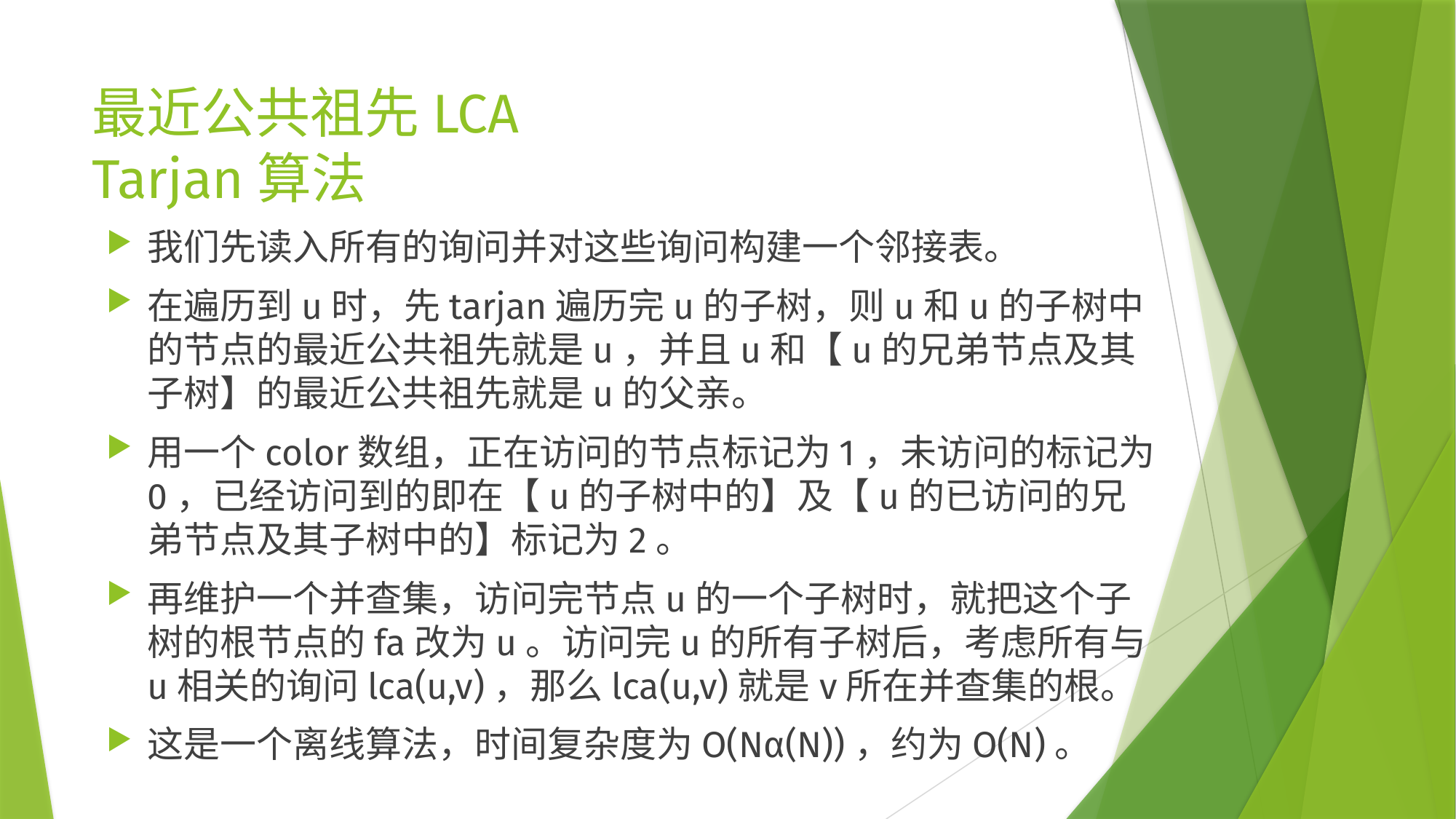

# 最近公共祖先LCA Tarjan算法
我们先读入所有的询问并对这些询问构建一个邻接表。
在遍历到u时，先tarjan遍历完u的子树，则u和u的子树中的节点的最近公共祖先就是u，并且u和【u的兄弟节点及其子树】的最近公共祖先就是u的父亲。
用一个color数组，正在访问的节点标记为1，未访问的标记为0，已经访问到的即在【u的子树中的】及【u的已访问的兄弟节点及其子树中的】标记为2。
再维护一个并查集，访问完节点u的一个子树时，就把这个子树的根节点的fa改为u。访问完u的所有子树后，考虑所有与u相关的询问lca(u,v)，那么lca(u,v)就是v所在并查集的根。
这是一个离线算法，时间复杂度为O(Nα(N))，约为O(N)。